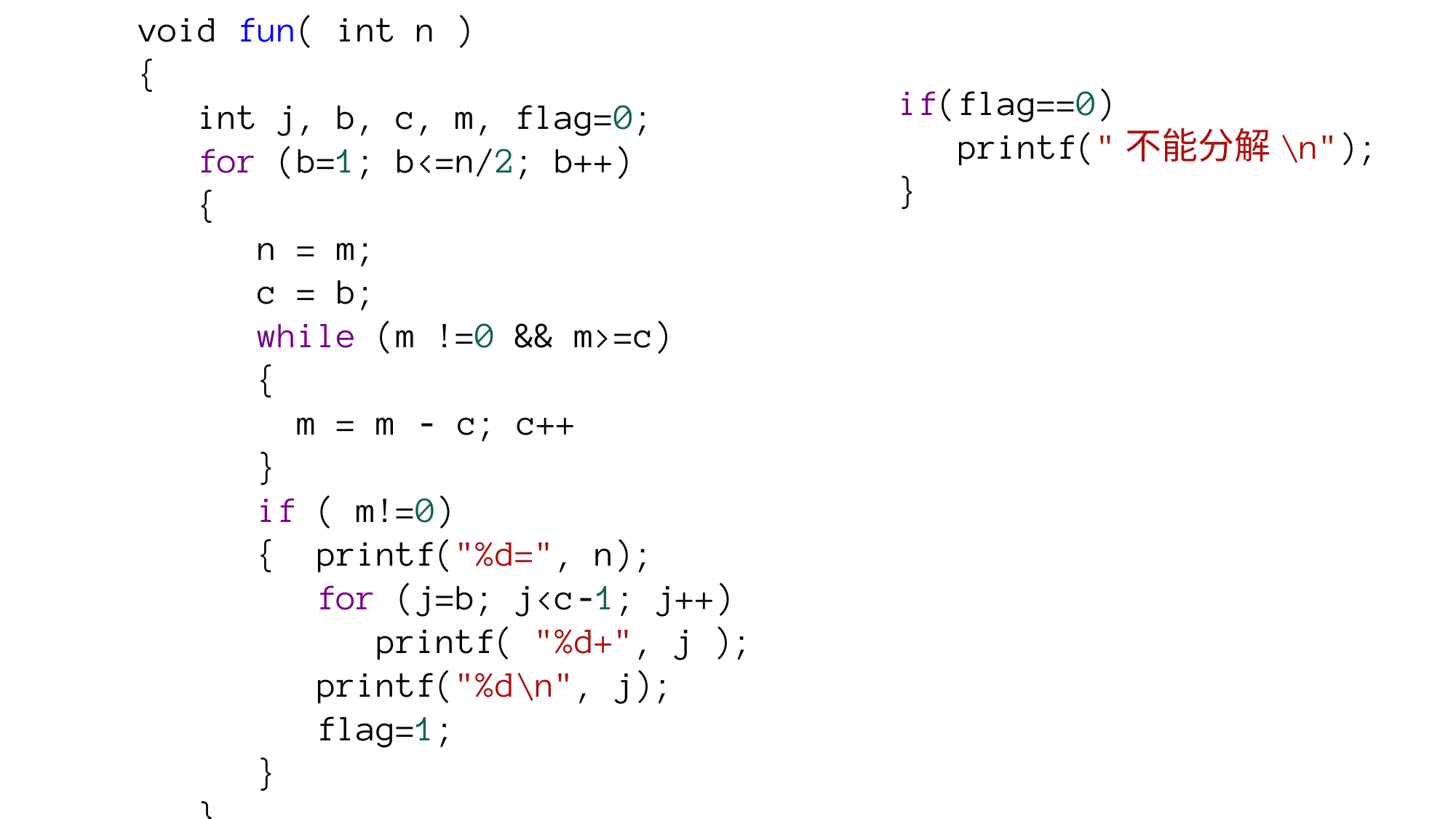

void fun( int n )
{
   int j, b, c, m, flag=0;
   for (b=1; b<=n/2; b++)
   {
      n = m;
      c = b;
      while (m !=0 && m>=c)
      {
        m = m ‐ c; c++
      }
      if ( m!=0)
      {  printf("%d=", n);
         for (j=b; j<c‐1; j++)
            printf( "%d+", j );
         printf("%d\n", j);
         flag=1;
      }
   }
if(flag==0)
   printf("不能分解\n");
}